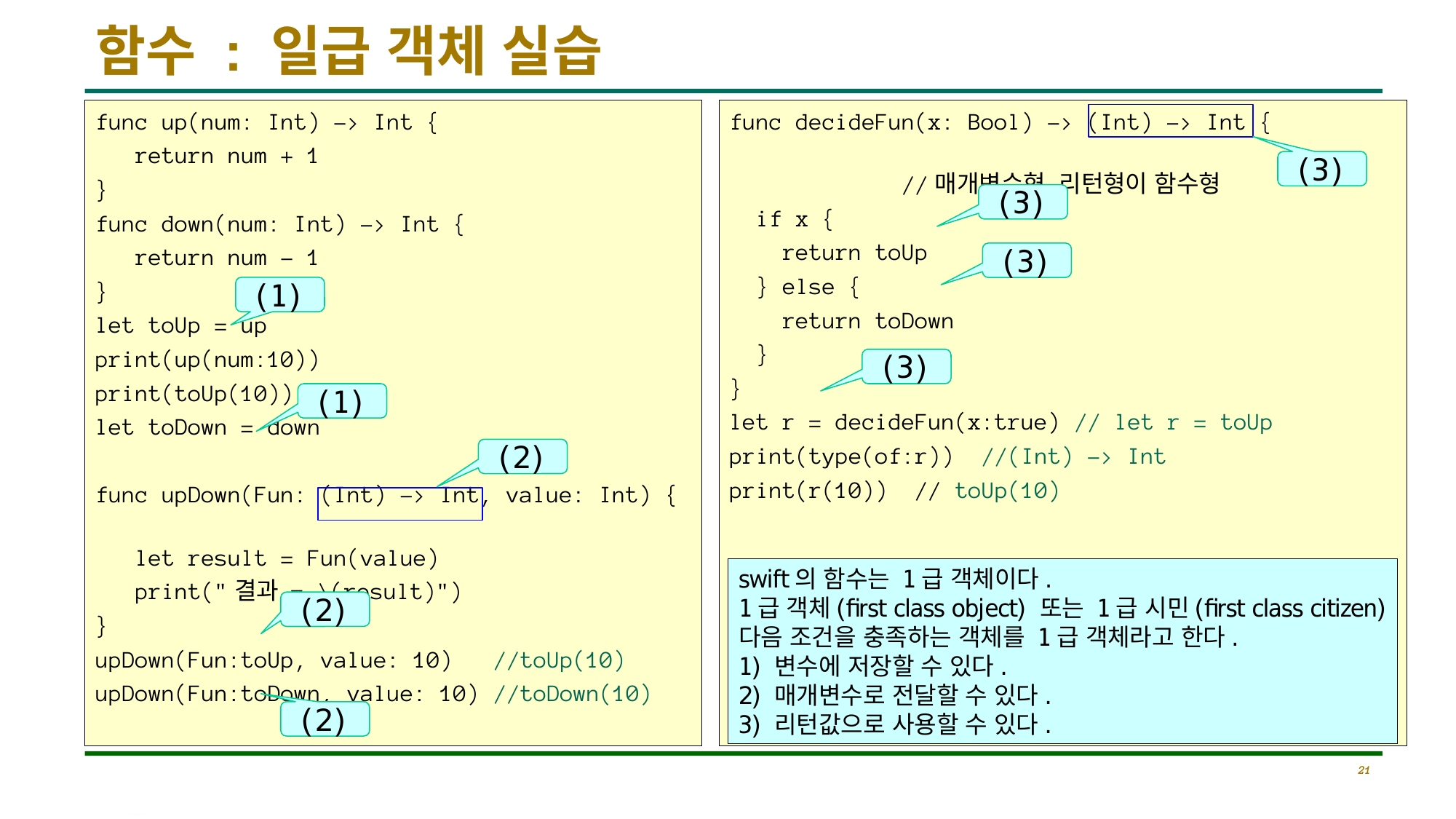

# 함수 : 일급 객체 실습
func up(num: Int) -> Int {
   return num + 1
}
func down(num: Int) -> Int {
   return num - 1
}
let toUp = up
print(up(num:10))
print(toUp(10))
let toDown = down

func upDown(Fun: (Int) -> Int, value: Int) {
   let result = Fun(value)
   print("결과 = \(result)")
}
upDown(Fun:toUp, value: 10)   //toUp(10)
upDown(Fun:toDown, value: 10) //toDown(10)

func decideFun(x: Bool) -> (Int) -> Int {
             //매개변수형  리턴형이 함수형
  if x {
    return toUp
  } else {
    return toDown
  }
}
let r = decideFun(x:true) // let r = toUp
print(type(of:r))  //(Int) -> Int
print(r(10))  // toUp(10)

(3)
(3)
(3)
(1)
(3)
(1)
(2)

swift의 함수는 1급 객체이다.
1급 객체(first class object) 또는 1급 시민(first class citizen)
다음 조건을 충족하는 객체를 1급 객체라고 한다.
1) 변수에 저장할 수 있다.
2) 매개변수로 전달할 수 있다.
3) 리턴값으로 사용할 수 있다.
(2)
(2)